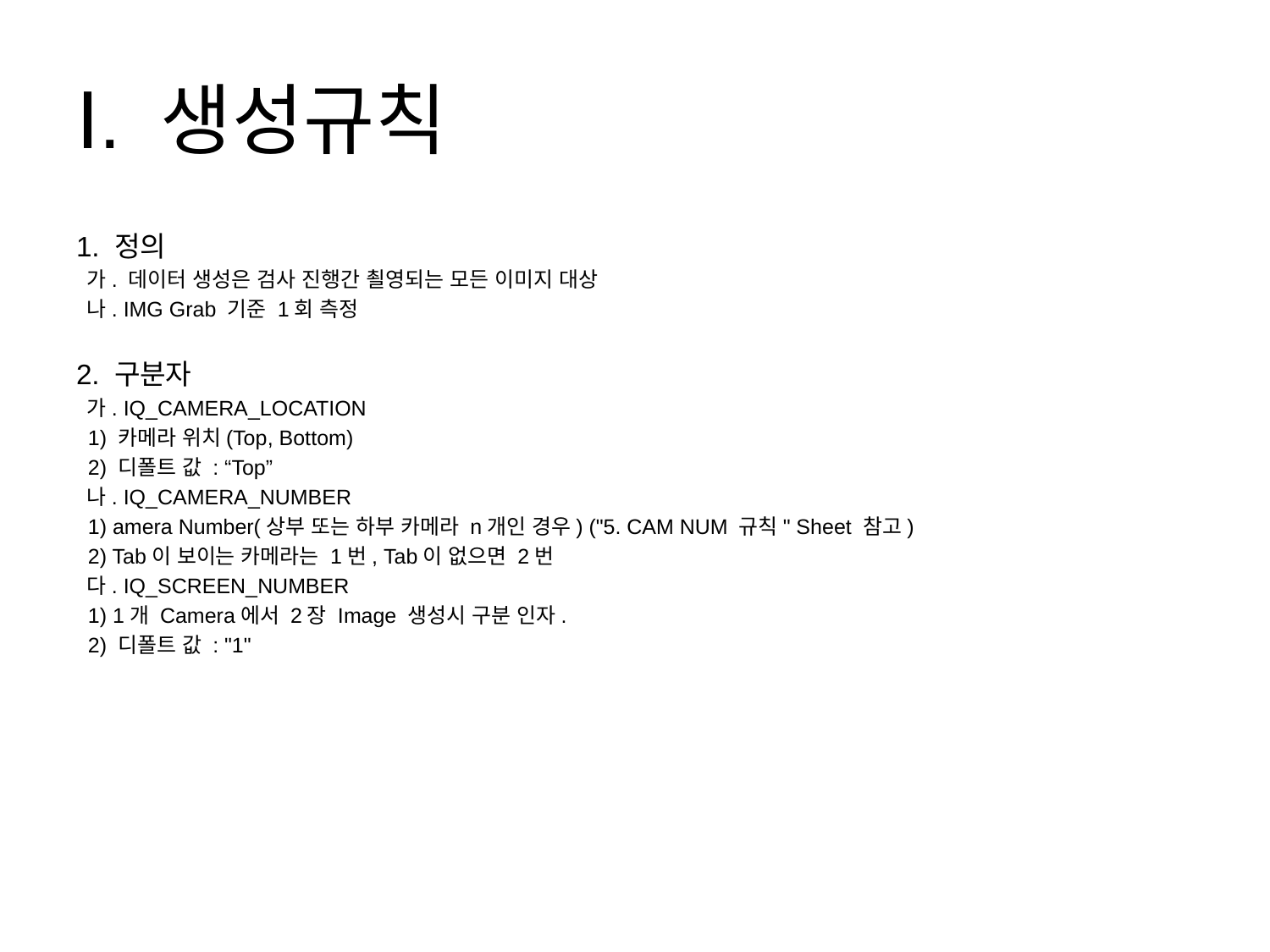

# Ⅰ. 생성규칙
1. 정의
 가. 데이터 생성은 검사 진행간 쵤영되는 모든 이미지 대상
 나. IMG Grab 기준 1회 측정

2. 구분자
 가. IQ_CAMERA_LOCATION
  1) 카메라 위치(Top, Bottom)
  2) 디폴트 값 : “Top”
 나. IQ_CAMERA_NUMBER
  1) amera Number(상부 또는 하부 카메라 n개인 경우) ("5. CAM NUM 규칙" Sheet 참고)
  2) Tab이 보이는 카메라는 1번, Tab이 없으면 2번
 다. IQ_SCREEN_NUMBER
  1) 1개 Camera에서 2장 Image 생성시 구분 인자.
  2) 디폴트 값 : "1"